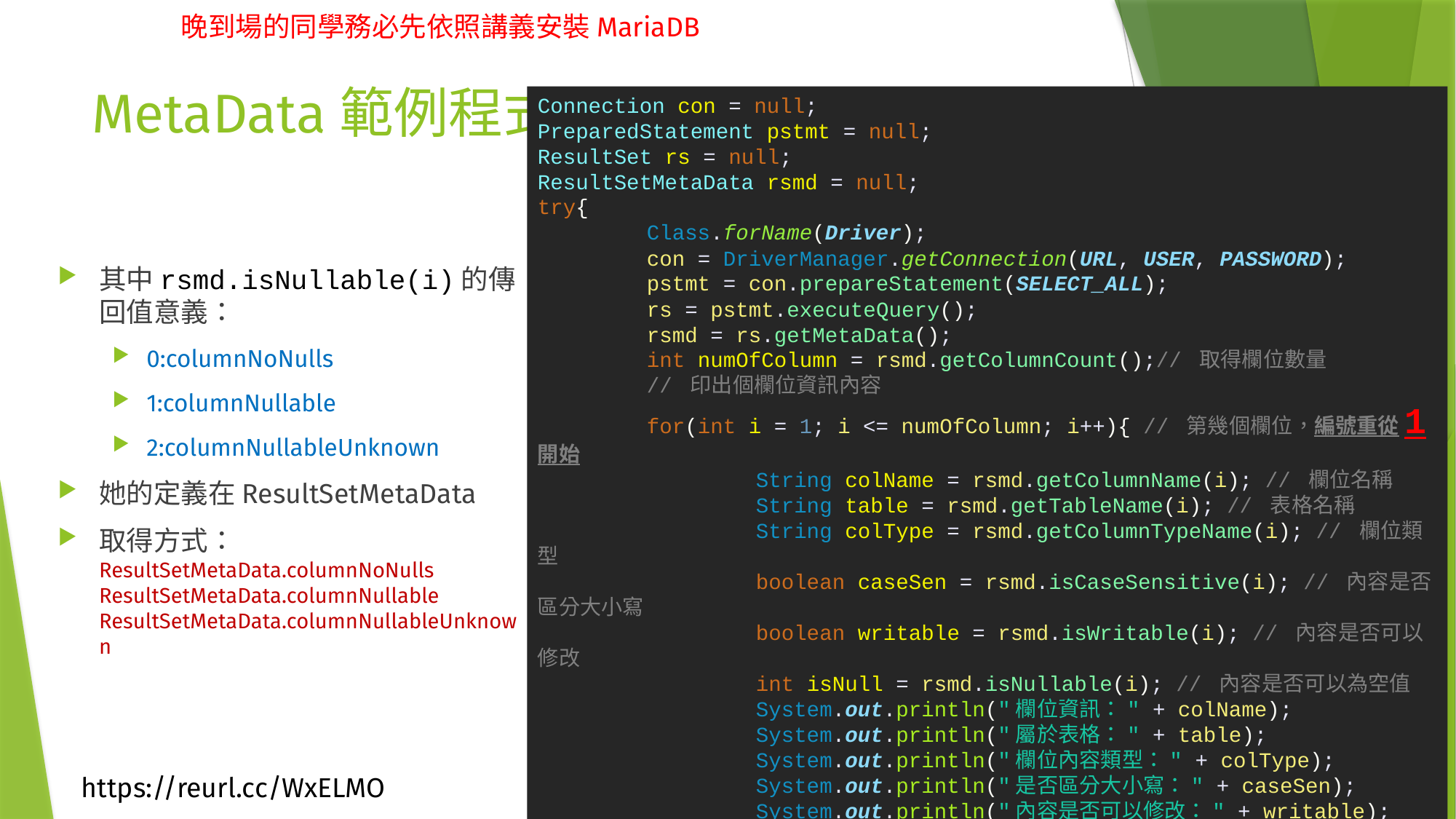

# MetaData範例程式
Connection con = null;
PreparedStatement pstmt = null;
ResultSet rs = null;
ResultSetMetaData rsmd = null;
try{
	Class.forName(Driver);
	con = DriverManager.getConnection(URL, USER, PASSWORD);
	pstmt = con.prepareStatement(SELECT_ALL);
	rs = pstmt.executeQuery();
	rsmd = rs.getMetaData();
	int numOfColumn = rsmd.getColumnCount();// 取得欄位數量
	// 印出個欄位資訊內容
	for(int i = 1; i <= numOfColumn; i++){ // 第幾個欄位，編號重從1開始
		String colName = rsmd.getColumnName(i); // 欄位名稱
		String table = rsmd.getTableName(i); // 表格名稱
		String colType = rsmd.getColumnTypeName(i); // 欄位類型
		boolean caseSen = rsmd.isCaseSensitive(i); // 內容是否區分大小寫
		boolean writable = rsmd.isWritable(i); // 內容是否可以修改
		int isNull = rsmd.isNullable(i); // 內容是否可以為空值
		System.out.println("欄位資訊：" + colName);
		System.out.println("屬於表格：" + table);
		System.out.println("欄位內容類型：" + colType);
		System.out.println("是否區分大小寫：" + caseSen);
		System.out.println("內容是否可以修改：" + writable);
		System.out.println("內容是否可以為空值：" + isNull);
		System.out.println("========分隔線========");
	}
}catch…….
其中rsmd.isNullable(i)的傳回值意義：
0:columnNoNulls
1:columnNullable
2:columnNullableUnknown
她的定義在ResultSetMetaData
取得方式：ResultSetMetaData.columnNoNulls
ResultSetMetaData.columnNullable
ResultSetMetaData.columnNullableUnknown